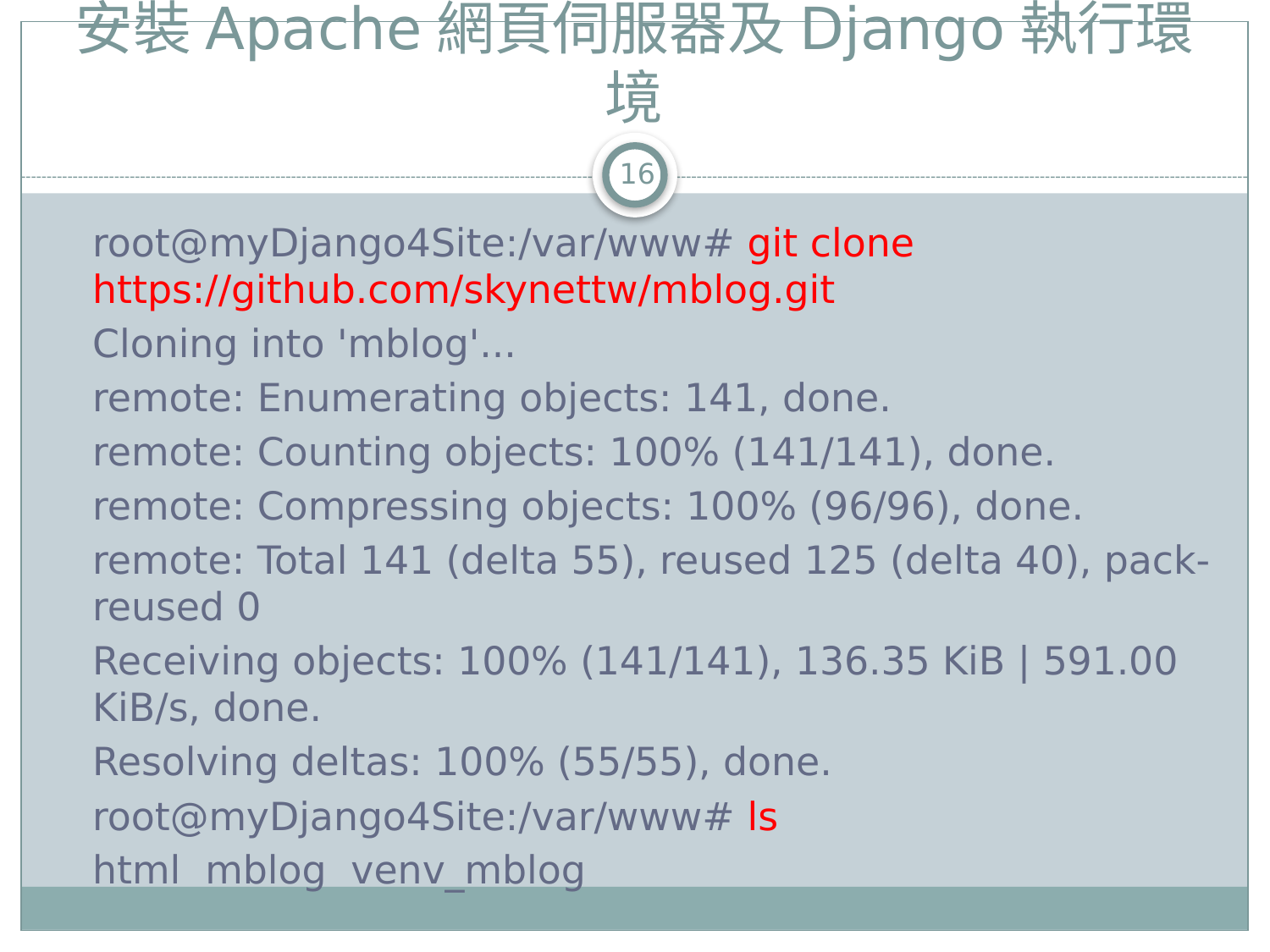

# 安裝Apache網頁伺服器及Django執行環境
16
root@myDjango4Site:/var/www# git clone https://github.com/skynettw/mblog.git
Cloning into 'mblog'...
remote: Enumerating objects: 141, done.
remote: Counting objects: 100% (141/141), done.
remote: Compressing objects: 100% (96/96), done.
remote: Total 141 (delta 55), reused 125 (delta 40), pack-reused 0
Receiving objects: 100% (141/141), 136.35 KiB | 591.00 KiB/s, done.
Resolving deltas: 100% (55/55), done.
root@myDjango4Site:/var/www# ls
html  mblog  venv_mblog